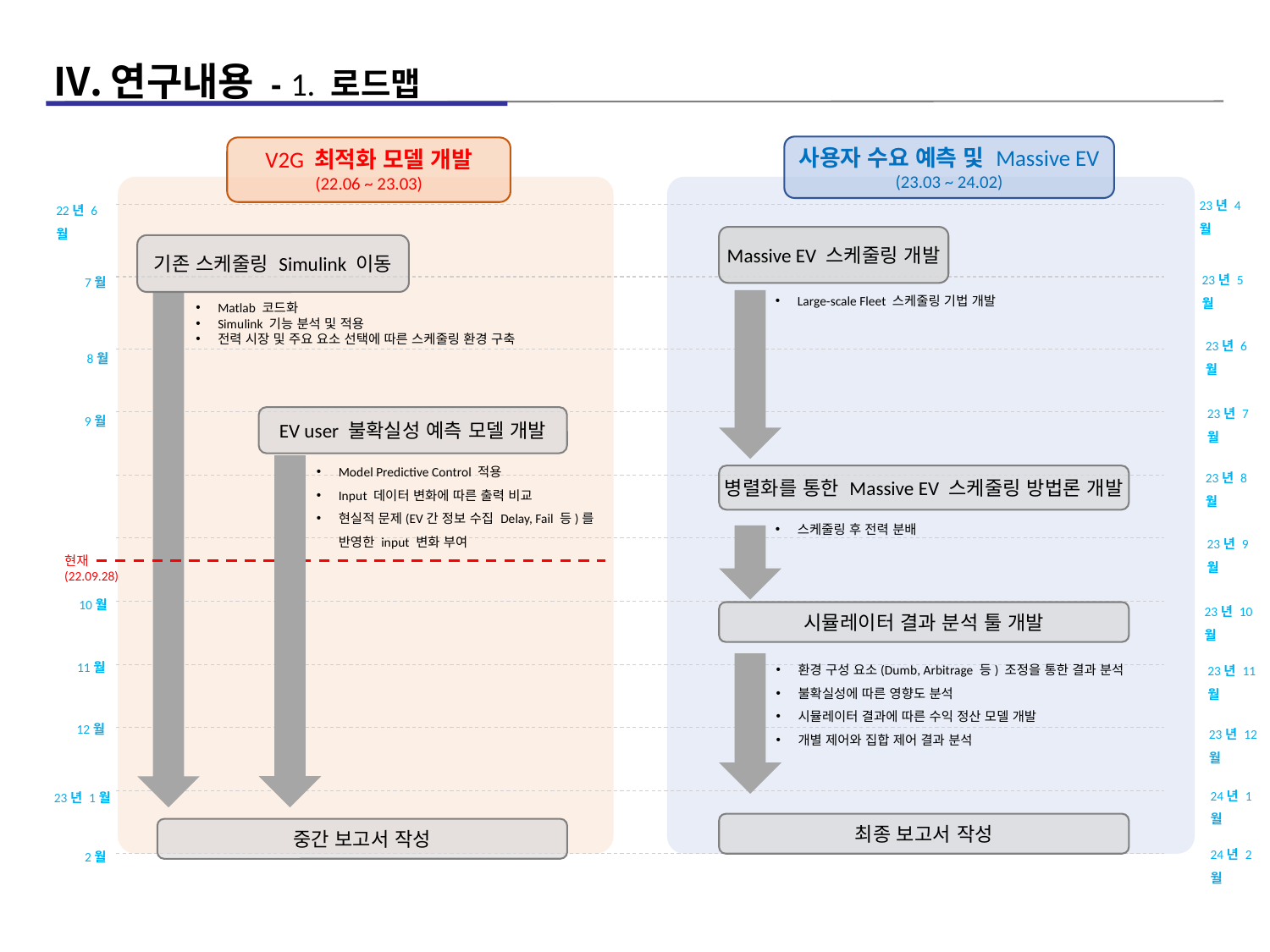

# 연구내용 - 1. 로드맵
사용자 수요 예측 및 Massive EV
(23.03 ~ 24.02)
V2G 최적화 모델 개발
(22.06 ~ 23.03)

23년 4월
22년 6월
Massive EV 스케줄링 개발
기존 스케줄링 Simulink 이동
23년 5월
7월
Large-scale Fleet 스케줄링 기법 개발

Matlab 코드화
Simulink 기능 분석 및 적용
전력 시장 및 주요 요소 선택에 따른 스케줄링 환경 구축
23년 6월
8월
23년 7월
9월
EV user 불확실성 예측 모델 개발
Model Predictive Control 적용
Input 데이터 변화에 따른 출력 비교
현실적 문제(EV간 정보 수집 Delay, Fail 등)를 반영한 input 변화 부여

23년 8월
병렬화를 통한 Massive EV 스케줄링 방법론 개발
스케줄링 후 전력 분배
23년 9월

현재
(22.09.28)
10월
23년 10월
시뮬레이터 결과 분석 툴 개발
11월
환경 구성 요소(Dumb, Arbitrage 등) 조정을 통한 결과 분석
불확실성에 따른 영향도 분석
시뮬레이터 결과에 따른 수익 정산 모델 개발
개별 제어와 집합 제어 결과 분석
23년 11월

12월
23년 12월
24년 1월
23년 1월
최종 보고서 작성
중간 보고서 작성
24년 2월
2월